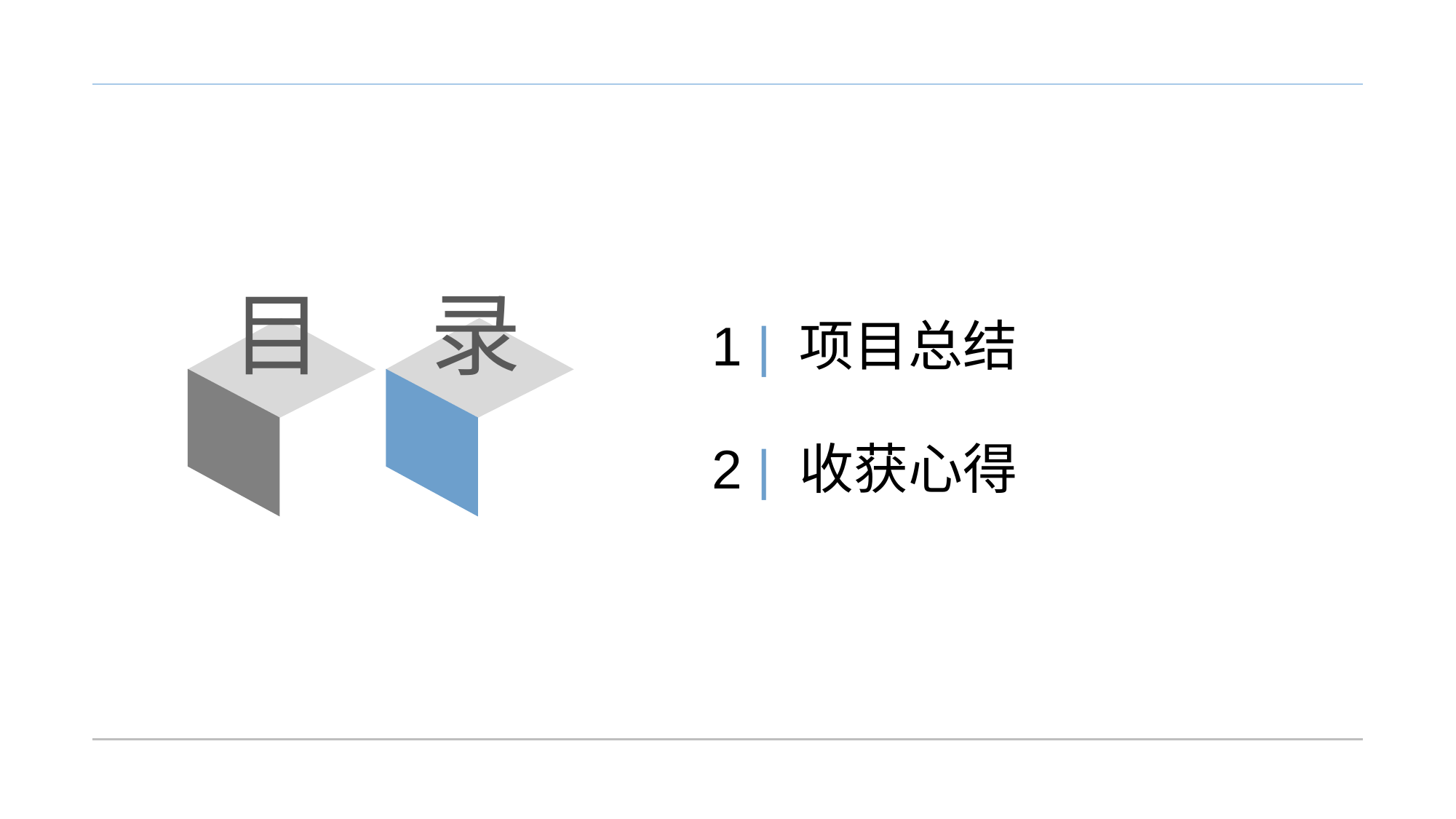

目
录
1 | 项目总结
2 | 收获心得